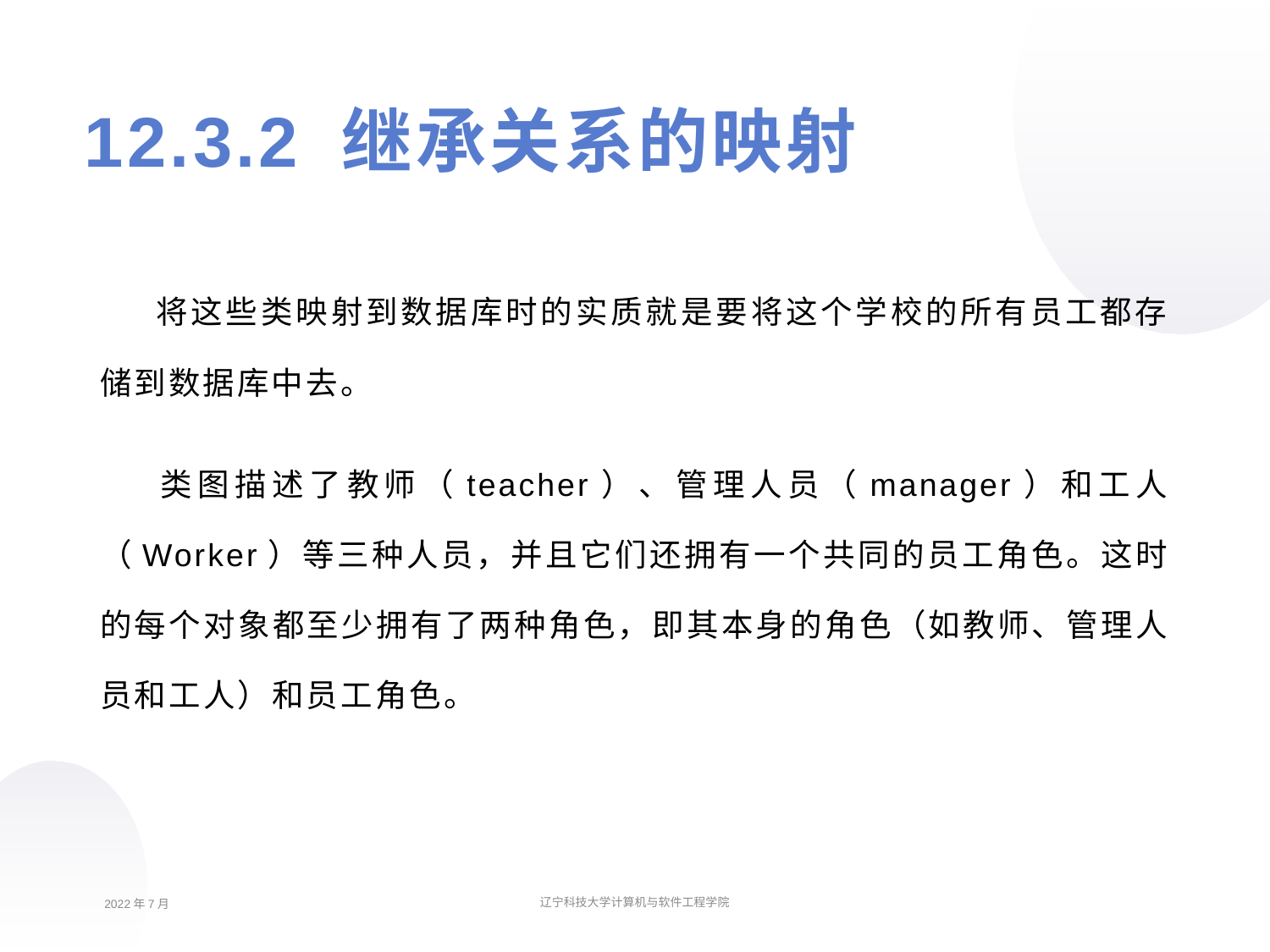

12.3.2 继承关系的映射
 将这些类映射到数据库时的实质就是要将这个学校的所有员工都存储到数据库中去。
 类图描述了教师（teacher）、管理人员（manager）和工人（Worker）等三种人员，并且它们还拥有一个共同的员工角色。这时的每个对象都至少拥有了两种角色，即其本身的角色（如教师、管理人员和工人）和员工角色。

2022年7月
辽宁科技大学计算机与软件工程学院
34